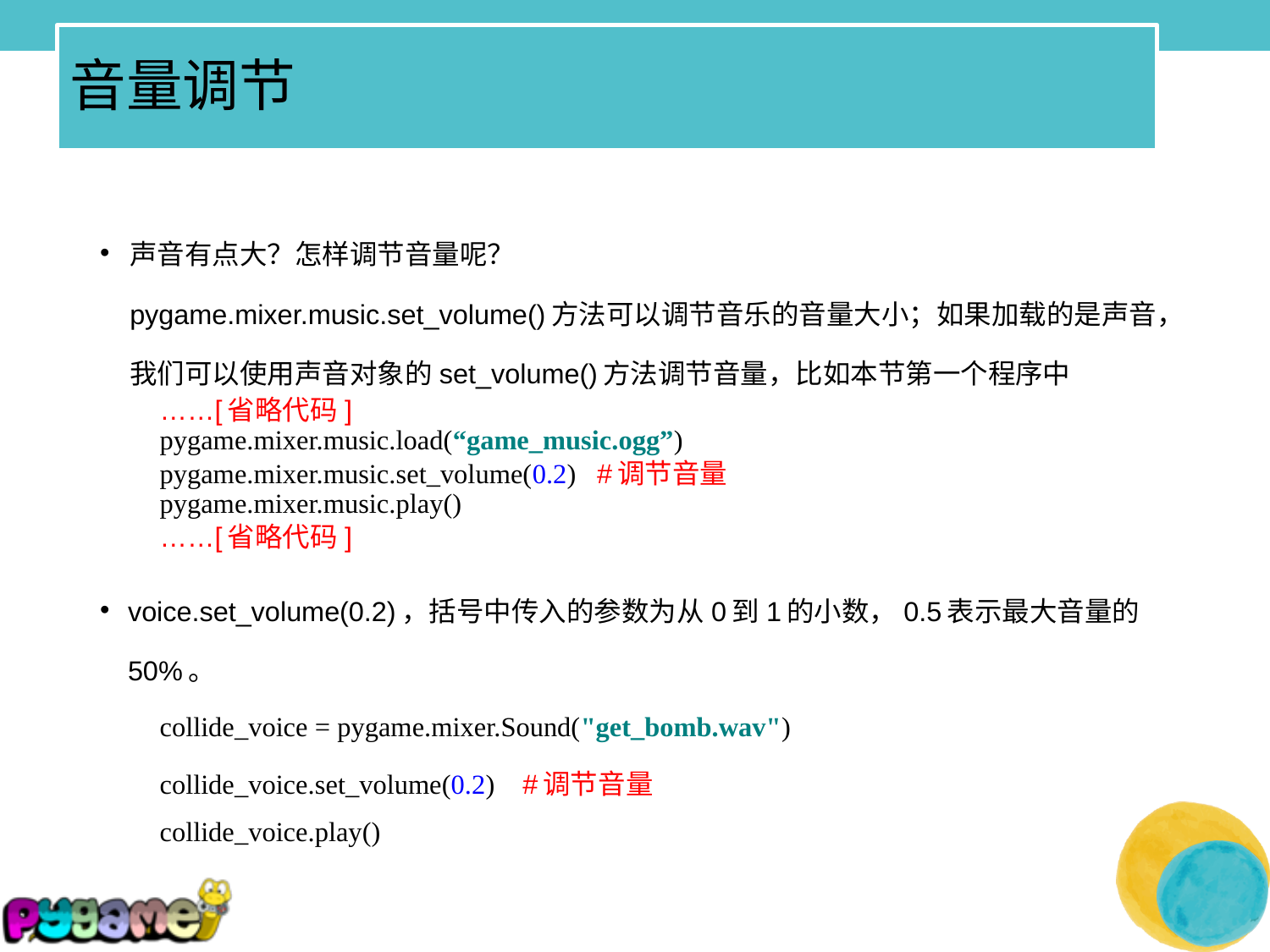

# 音量调节
声音有点大？怎样调节音量呢？
pygame.mixer.music.set_volume()方法可以调节音乐的音量大小；如果加载的是声音，我们可以使用声音对象的set_volume()方法调节音量，比如本节第一个程序中
……[省略代码]
pygame.mixer.music.load(“game_music.ogg”)
pygame.mixer.music.set_volume(0.2)   #调节音量
pygame.mixer.music.play()
……[省略代码]
voice.set_volume(0.2)，括号中传入的参数为从0到1的小数，0.5表示最大音量的50%。
collide_voice = pygame.mixer.Sound("get_bomb.wav")
collide_voice.set_volume(0.2)    #调节音量
collide_voice.play()